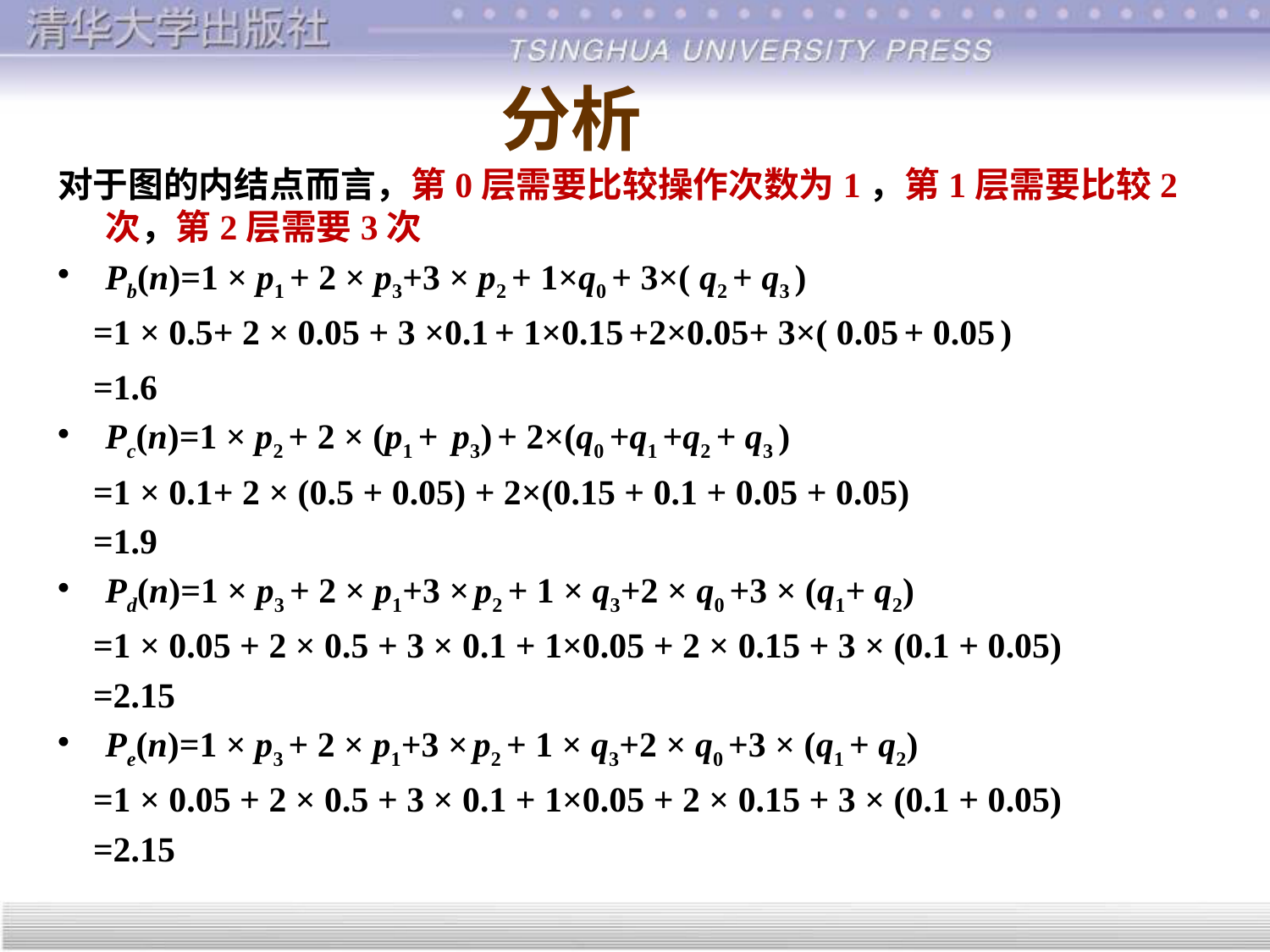

# 分析
对于图的内结点而言，第0层需要比较操作次数为1，第1层需要比较2次，第2层需要3次
Pb(n)=1 × p1 + 2 × p3+3 × p2 + 1×q0 + 3×( q2 + q3 )
    =1 × 0.5+ 2 × 0.05 + 3 ×0.1 + 1×0.15 +2×0.05+ 3×( 0.05 + 0.05 )
    =1.6
Pc(n)=1 × p2 + 2 × (p1 +  p3) + 2×(q0 +q1 +q2 + q3 )
    =1 × 0.1+ 2 × (0.5 + 0.05) + 2×(0.15 + 0.1 + 0.05 + 0.05)
    =1.9
Pd(n)=1 × p3 + 2 × p1+3 × p2 + 1 × q3+2 × q0 +3 × (q1+ q2)
    =1 × 0.05 + 2 × 0.5 + 3 × 0.1 + 1×0.05 + 2 × 0.15 + 3 × (0.1 + 0.05)
    =2.15
Pe(n)=1 × p3 + 2 × p1+3 × p2 + 1 × q3+2 × q0 +3 × (q1 + q2)
    =1 × 0.05 + 2 × 0.5 + 3 × 0.1 + 1×0.05 + 2 × 0.15 + 3 × (0.1 + 0.05)
    =2.15
84